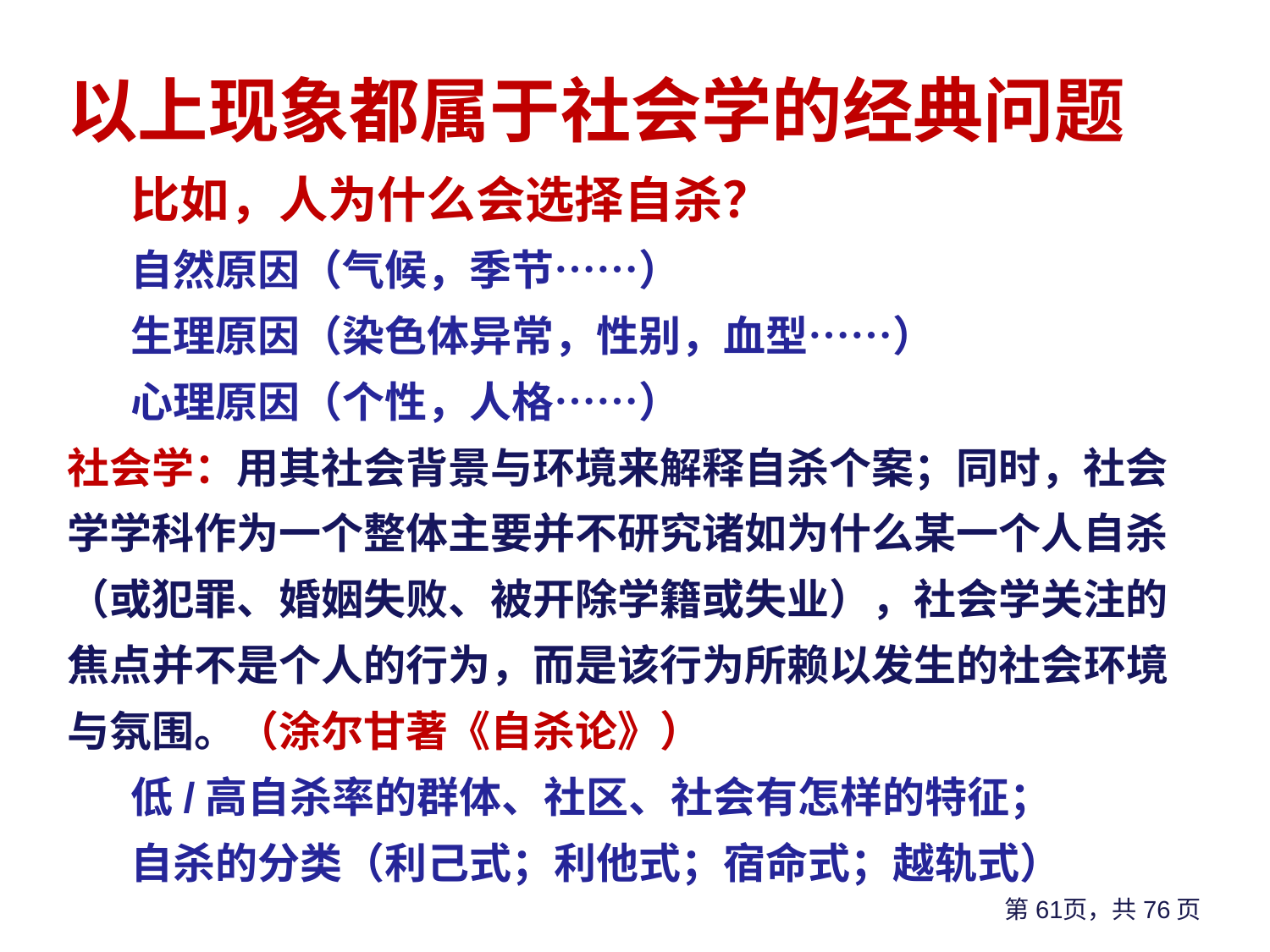

以上现象都属于社会学的经典问题
比如，人为什么会选择自杀？
自然原因（气候，季节……）
生理原因（染色体异常，性别，血型……）
心理原因（个性，人格……）
社会学：用其社会背景与环境来解释自杀个案；同时，社会学学科作为一个整体主要并不研究诸如为什么某一个人自杀（或犯罪、婚姻失败、被开除学籍或失业），社会学关注的焦点并不是个人的行为，而是该行为所赖以发生的社会环境与氛围。（涂尔甘著《自杀论》）
低/高自杀率的群体、社区、社会有怎样的特征；
自杀的分类（利己式；利他式；宿命式；越轨式）
第61页，共76页